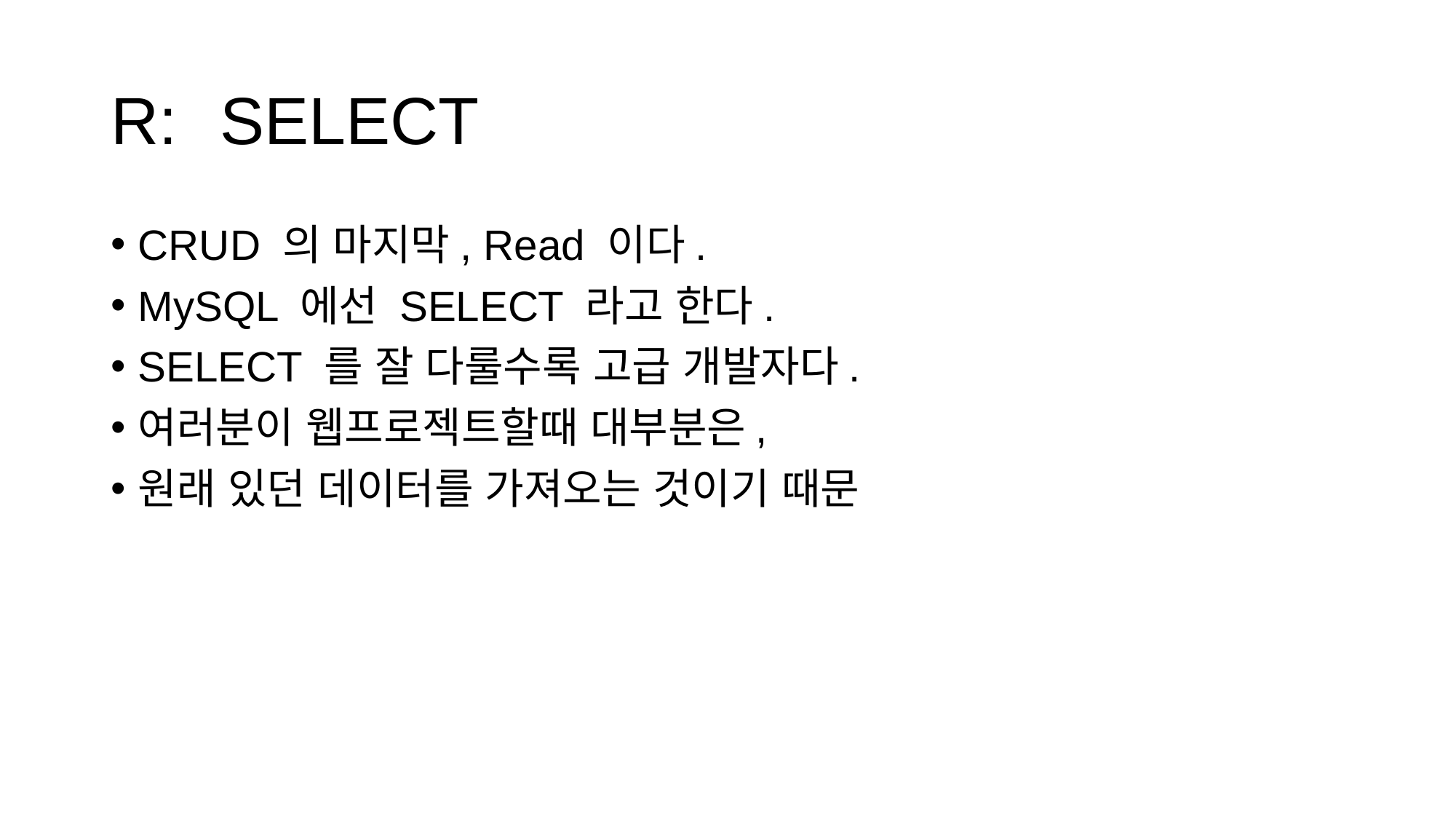

# R:	SELECT
CRUD 의 마지막, Read 이다.
MySQL 에선 SELECT 라고 한다.
SELECT 를 잘 다룰수록 고급 개발자다.
여러분이 웹프로젝트할때 대부분은,
원래 있던 데이터를 가져오는 것이기 때문